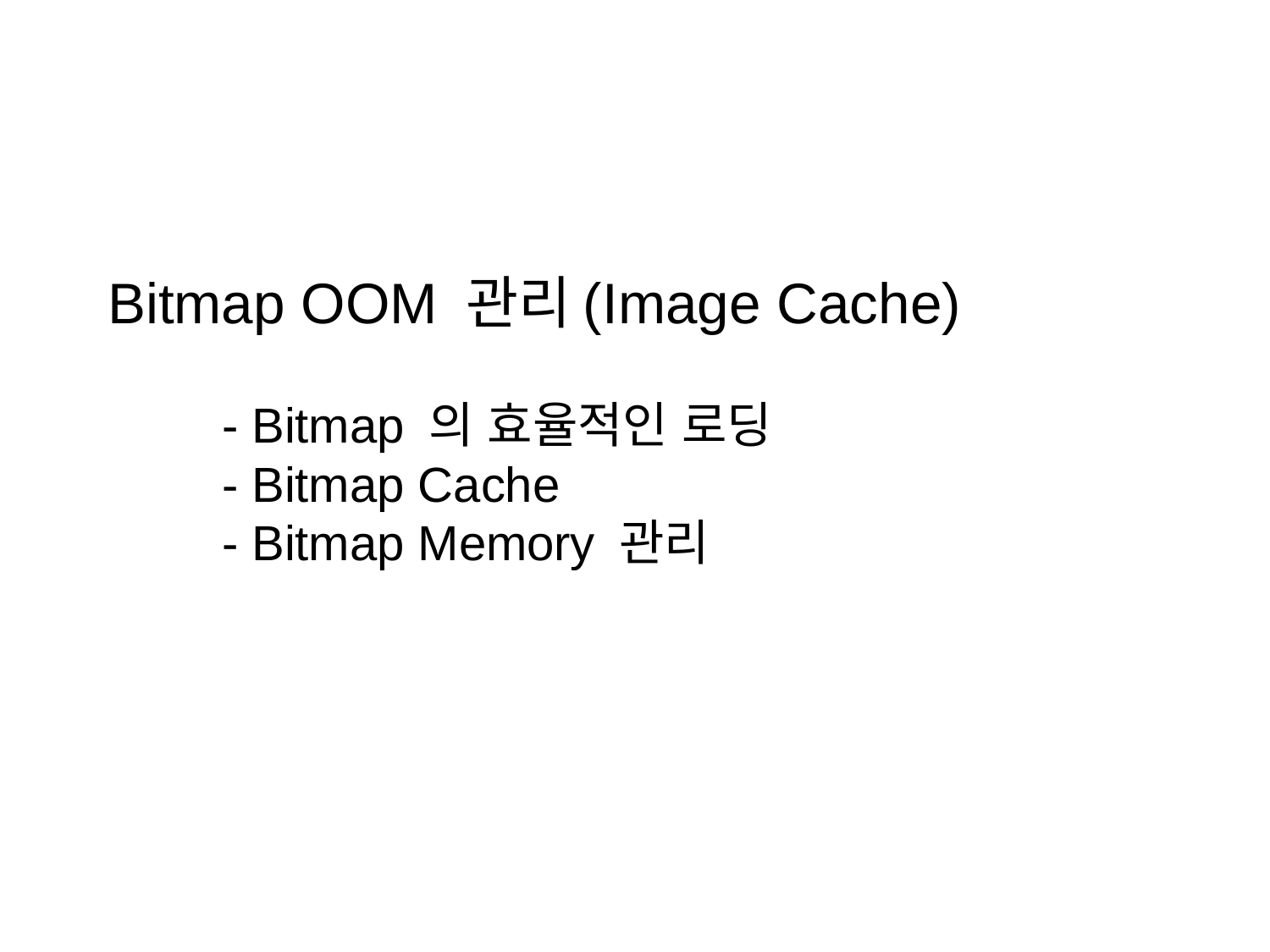

# Bitmap OOM 관리(Image Cache) - Bitmap 의 효율적인 로딩 - Bitmap Cache - Bitmap Memory 관리